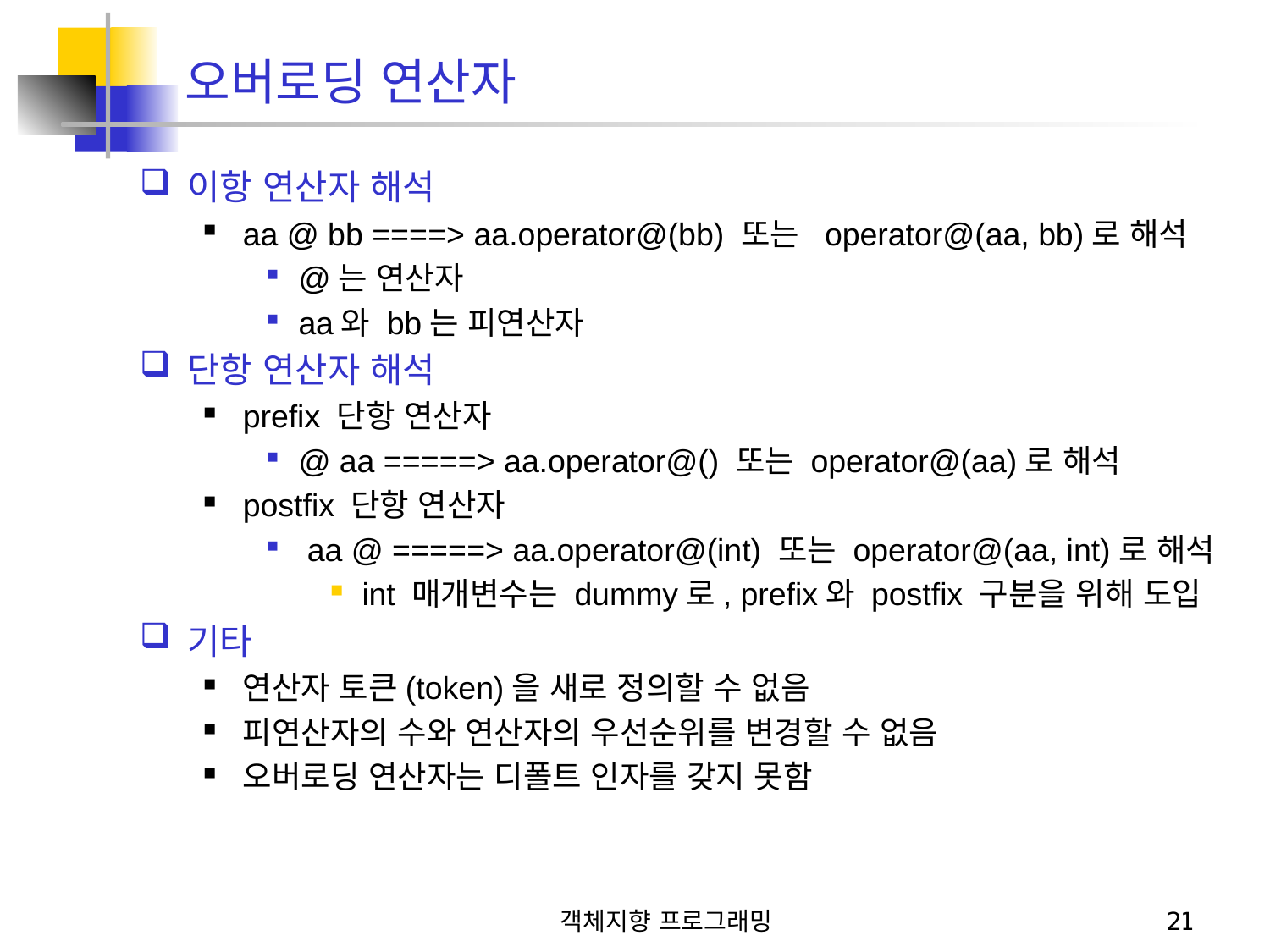

오버로딩 연산자
이항 연산자 해석
aa @ bb ====> aa.operator@(bb) 또는  operator@(aa, bb)로 해석
@는 연산자
aa와 bb는 피연산자
단항 연산자 해석
prefix 단항 연산자
@ aa =====> aa.operator@() 또는 operator@(aa)로 해석
postfix 단항 연산자
 aa @ =====> aa.operator@(int) 또는 operator@(aa, int)로 해석
int 매개변수는 dummy로, prefix와 postfix 구분을 위해 도입
기타
연산자 토큰(token)을 새로 정의할 수 없음
피연산자의 수와 연산자의 우선순위를 변경할 수 없음
오버로딩 연산자는 디폴트 인자를 갖지 못함

객체지향 프로그래밍
21